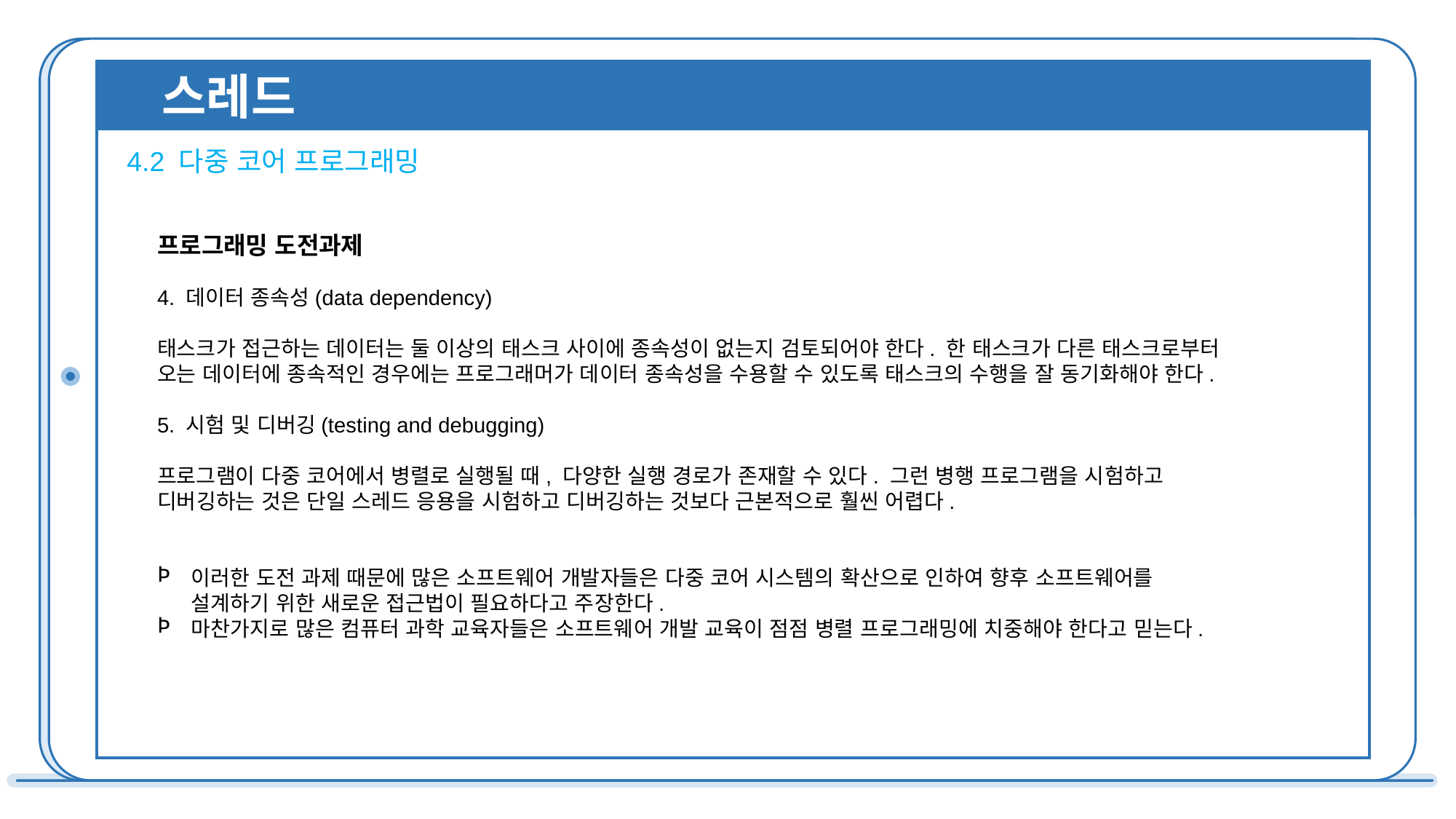

스레드

4.2 다중 코어 프로그래밍
프로그래밍 도전과제

4. 데이터 종속성(data dependency)

태스크가 접근하는 데이터는 둘 이상의 태스크 사이에 종속성이 없는지 검토되어야 한다. 한 태스크가 다른 태스크로부터 오는 데이터에 종속적인 경우에는 프로그래머가 데이터 종속성을 수용할 수 있도록 태스크의 수행을 잘 동기화해야 한다.

5. 시험 및 디버깅(testing and debugging)

프로그램이 다중 코어에서 병렬로 실행될 때, 다양한 실행 경로가 존재할 수 있다. 그런 병행 프로그램을 시험하고 디버깅하는 것은 단일 스레드 응용을 시험하고 디버깅하는 것보다 근본적으로 훨씬 어렵다.

이러한 도전 과제 때문에 많은 소프트웨어 개발자들은 다중 코어 시스템의 확산으로 인하여 향후 소프트웨어를 설계하기 위한 새로운 접근법이 필요하다고 주장한다.
마찬가지로 많은 컴퓨터 과학 교육자들은 소프트웨어 개발 교육이 점점 병렬 프로그래밍에 치중해야 한다고 믿는다.